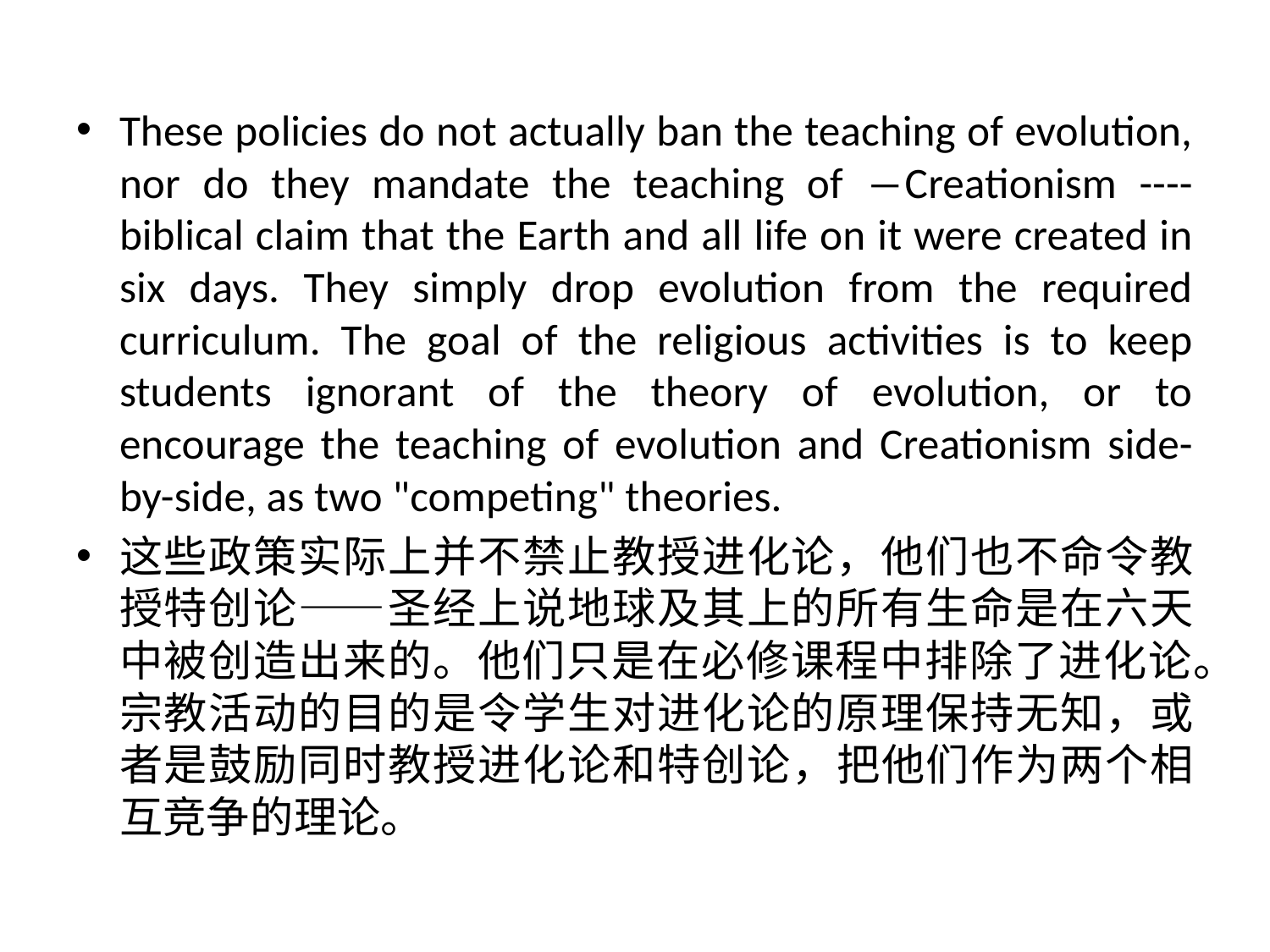

These policies do not actually ban the teaching of evolution, nor do they mandate the teaching of ―Creationism ----biblical claim that the Earth and all life on it were created in six days. They simply drop evolution from the required curriculum. The goal of the religious activities is to keep students ignorant of the theory of evolution, or to encourage the teaching of evolution and Creationism side-by-side, as two "competing" theories.
这些政策实际上并不禁止教授进化论，他们也不命令教授特创论——圣经上说地球及其上的所有生命是在六天中被创造出来的。他们只是在必修课程中排除了进化论。宗教活动的目的是令学生对进化论的原理保持无知，或者是鼓励同时教授进化论和特创论，把他们作为两个相互竞争的理论。